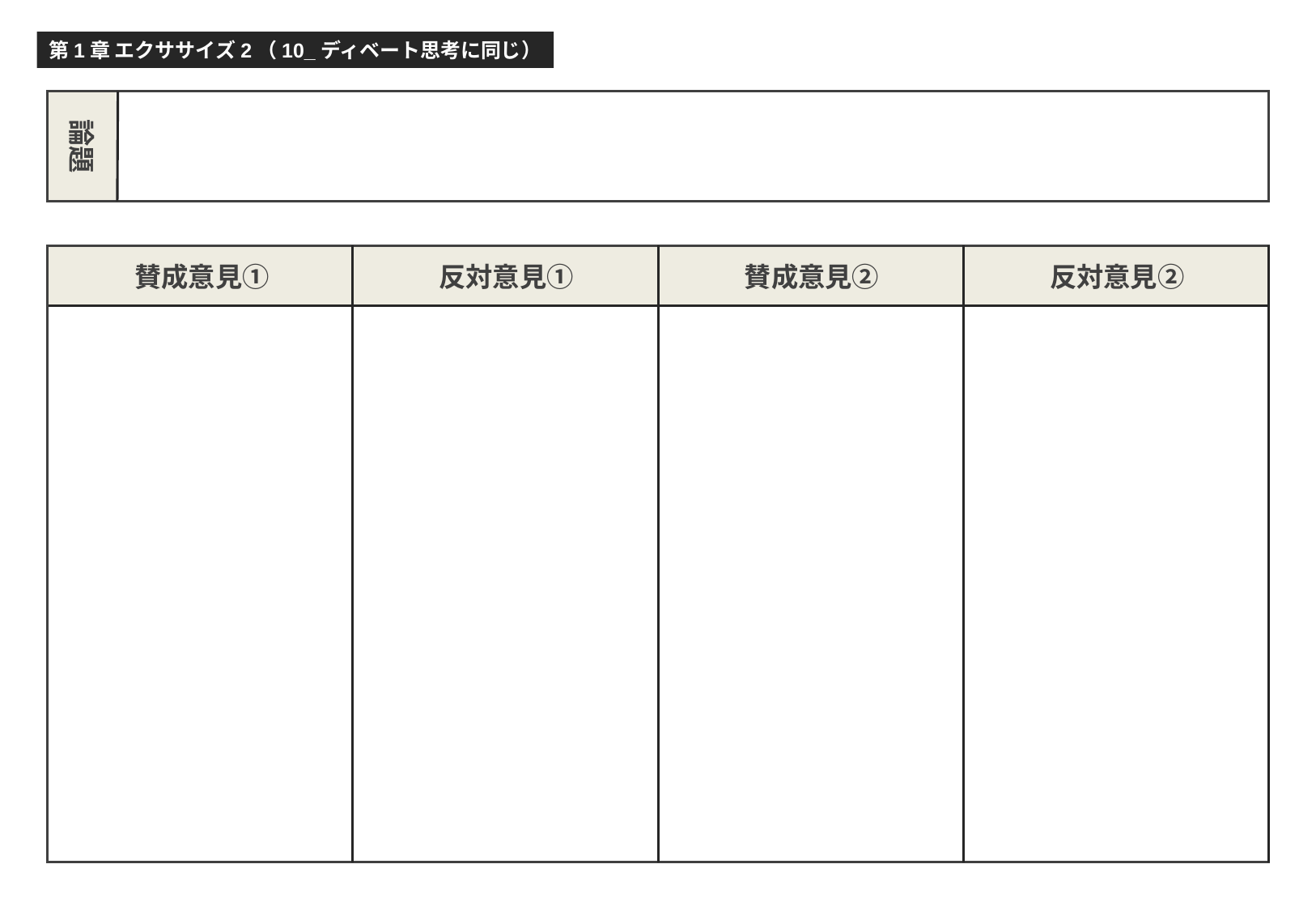

第1章 エクササイズ2（10_ディベート思考に同じ）

論題

賛成意見①
反対意見①
賛成意見②
反対意見②